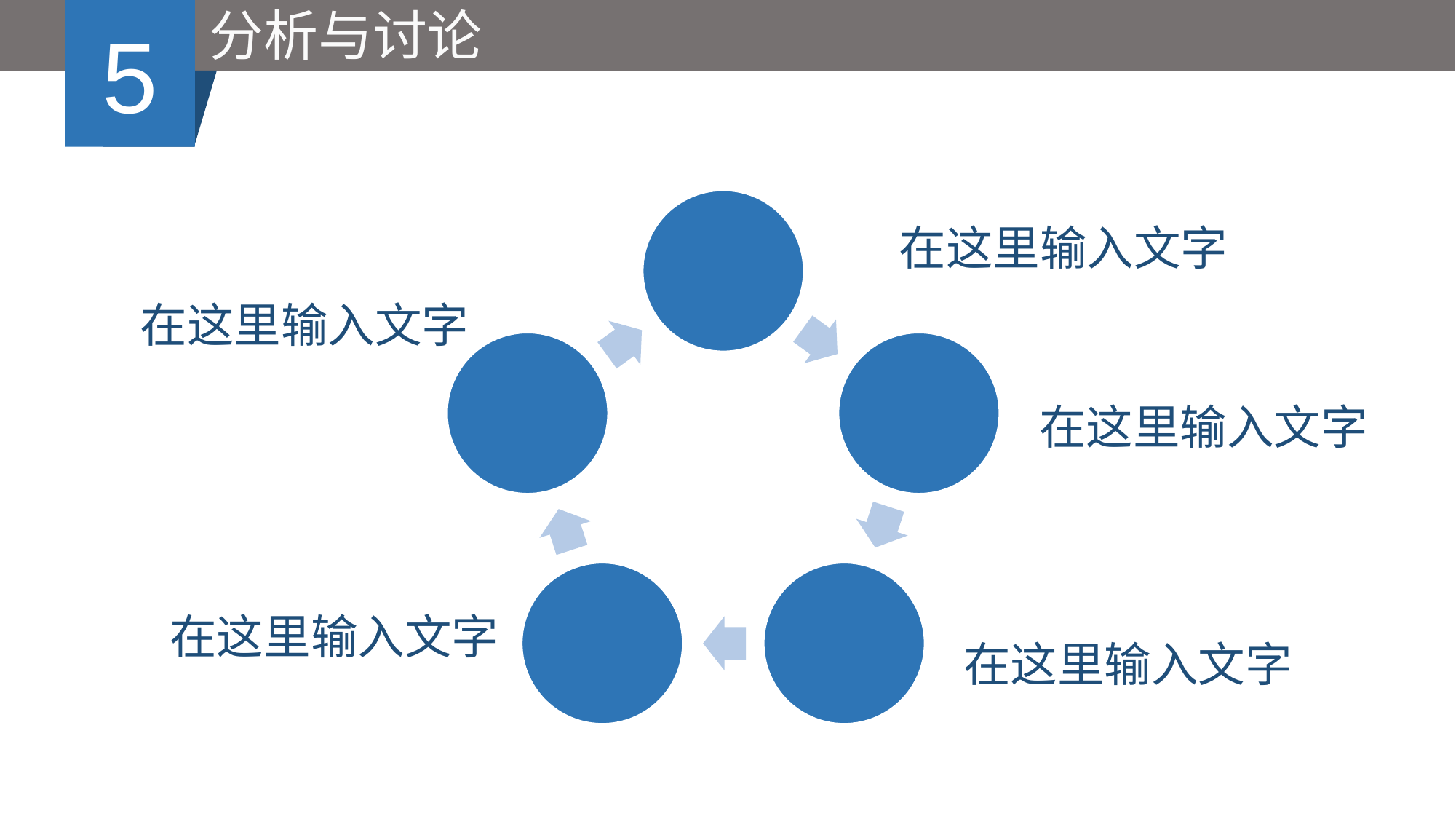

分析与讨论
5

在这里输入文字

在这里输入文字

在这里输入文字

在这里输入文字

在这里输入文字